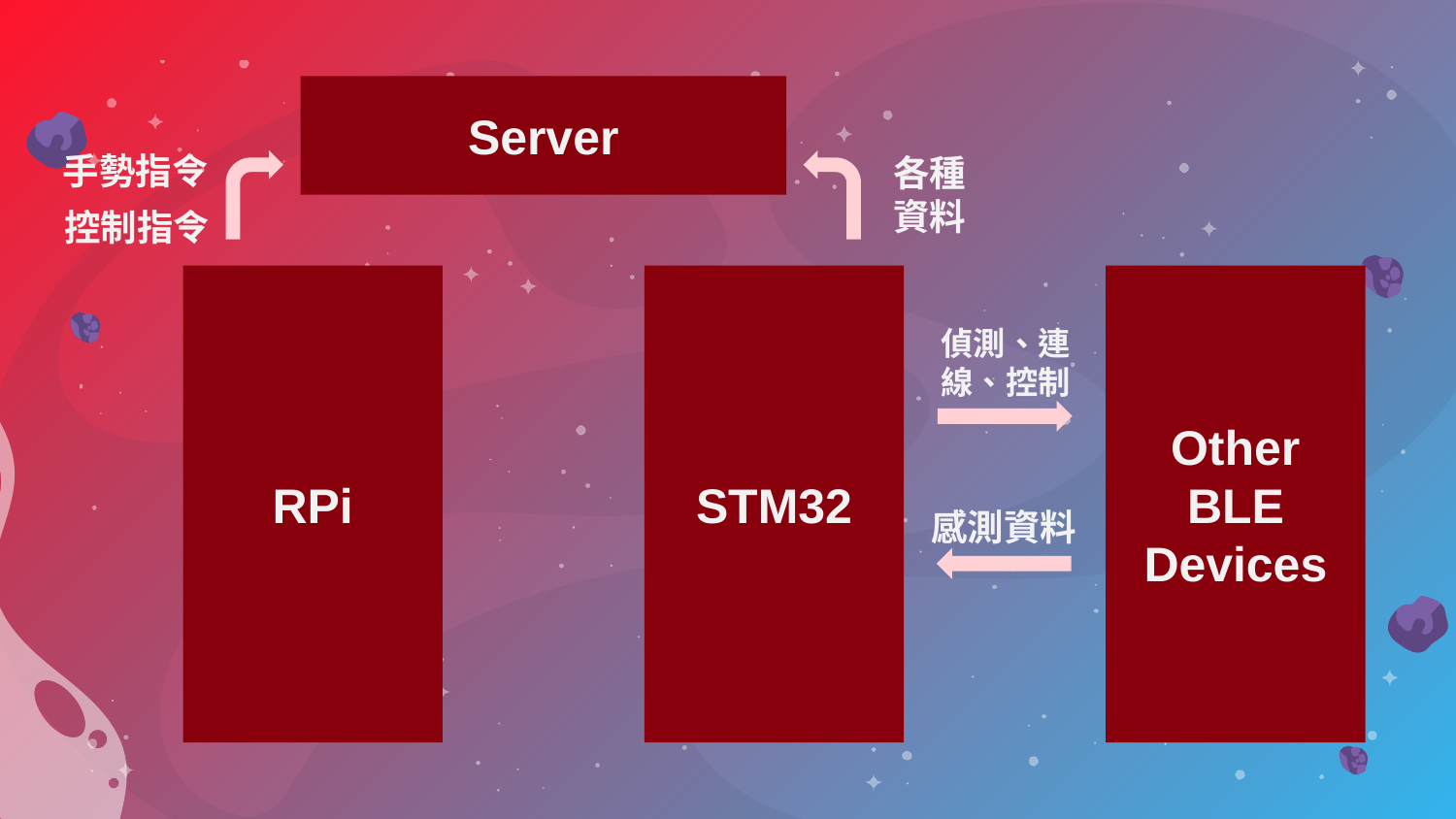

Server
手勢指令
各種資料
控制指令
RPi
STM32
Other BLE
Devices

偵測、連線、控制

感測資料